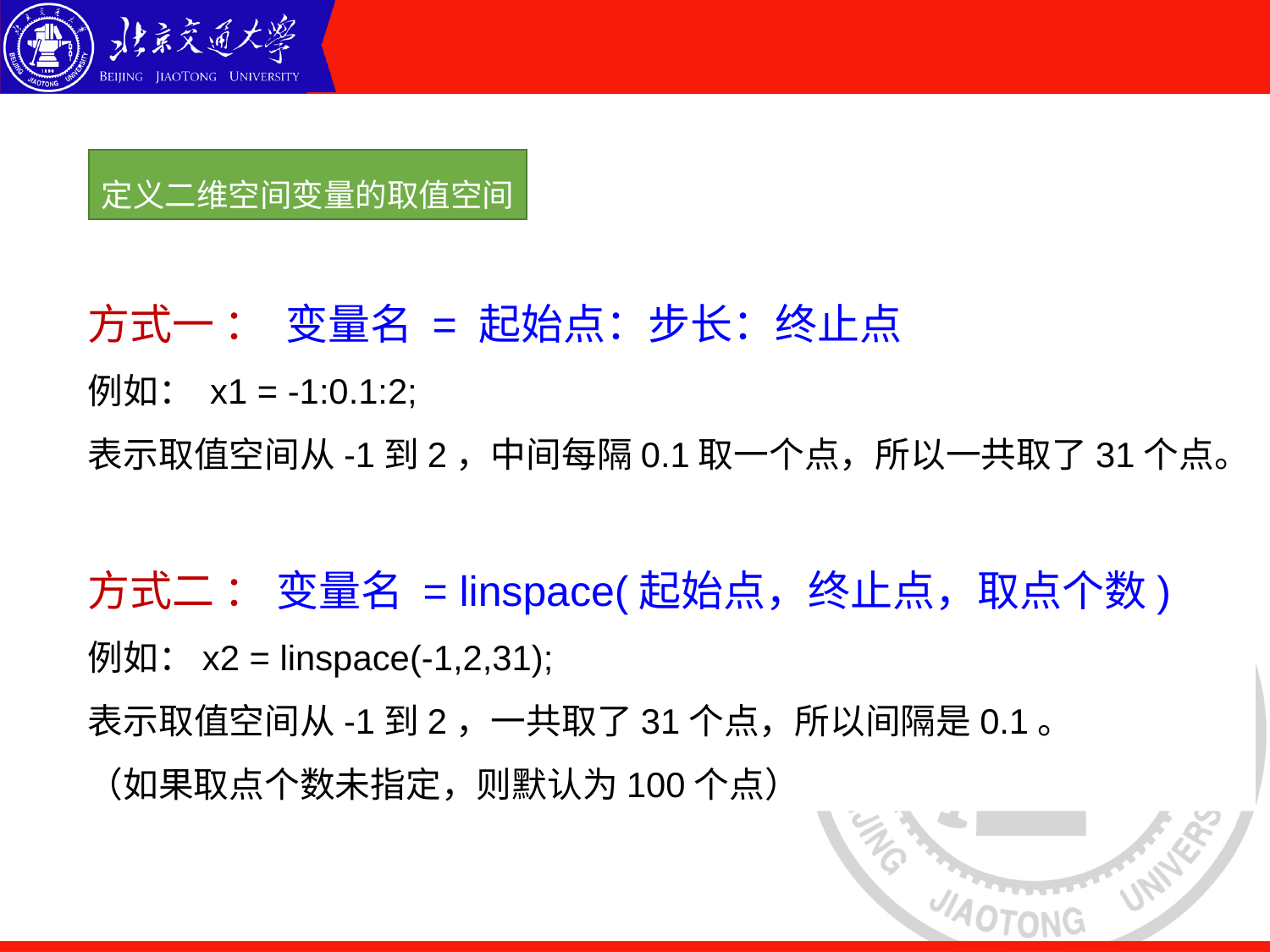

定义二维空间变量的取值空间
方式一 ：  变量名 = 起始点：步长：终止点
例如： x1 = -1:0.1:2;
表示取值空间从-1到2，中间每隔0.1取一个点，所以一共取了31个点。

方式二 ： 变量名 = linspace(起始点，终止点，取点个数)
例如：x2 = linspace(-1,2,31);
表示取值空间从-1到2，一共取了31个点，所以间隔是0.1。
（如果取点个数未指定，则默认为100个点）